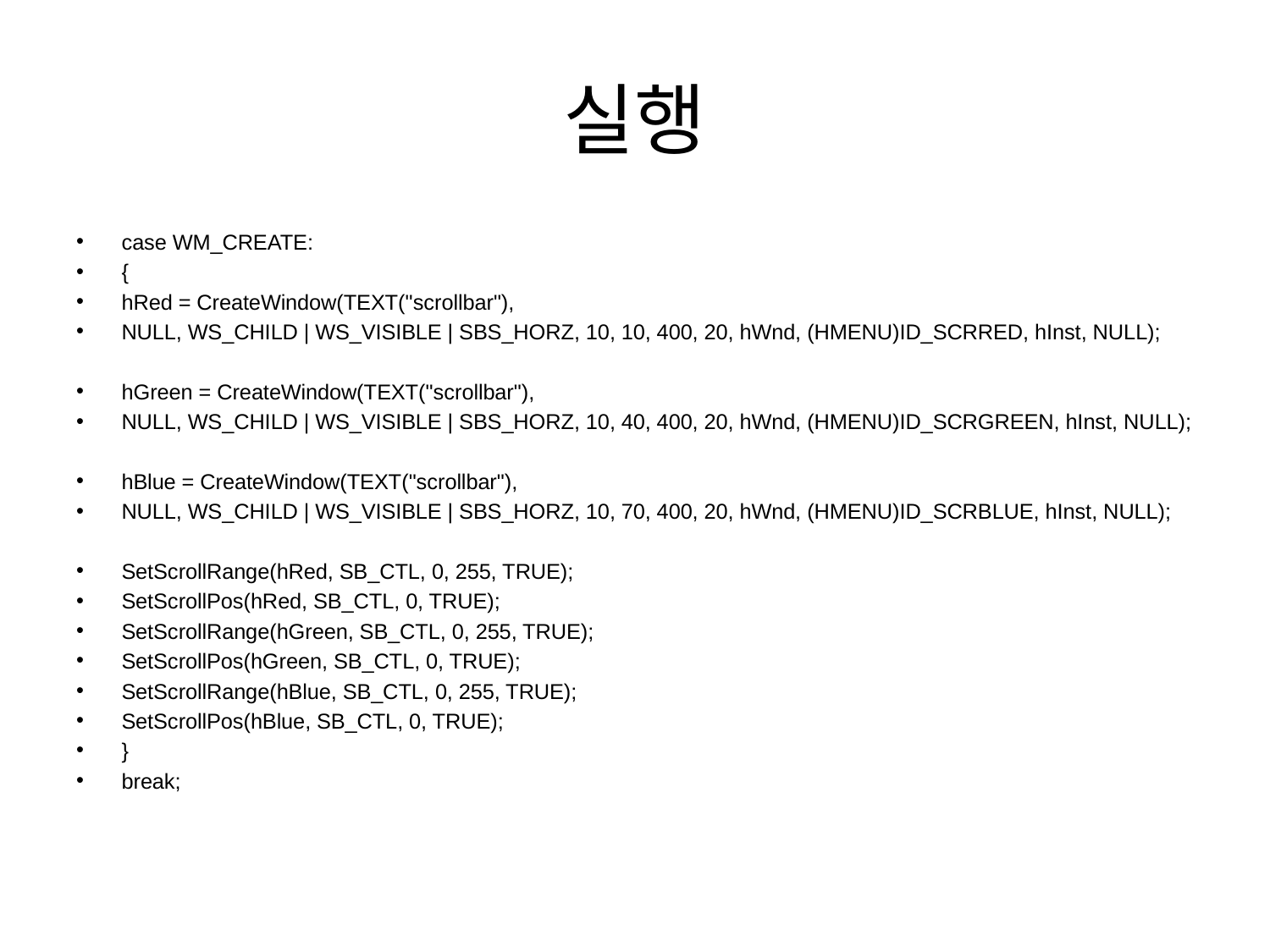

# 실행
case WM_CREATE:
{
hRed = CreateWindow(TEXT("scrollbar"),
NULL, WS_CHILD | WS_VISIBLE | SBS_HORZ, 10, 10, 400, 20, hWnd, (HMENU)ID_SCRRED, hInst, NULL);

hGreen = CreateWindow(TEXT("scrollbar"),
NULL, WS_CHILD | WS_VISIBLE | SBS_HORZ, 10, 40, 400, 20, hWnd, (HMENU)ID_SCRGREEN, hInst, NULL);

hBlue = CreateWindow(TEXT("scrollbar"),
NULL, WS_CHILD | WS_VISIBLE | SBS_HORZ, 10, 70, 400, 20, hWnd, (HMENU)ID_SCRBLUE, hInst, NULL);

SetScrollRange(hRed, SB_CTL, 0, 255, TRUE);
SetScrollPos(hRed, SB_CTL, 0, TRUE);
SetScrollRange(hGreen, SB_CTL, 0, 255, TRUE);
SetScrollPos(hGreen, SB_CTL, 0, TRUE);
SetScrollRange(hBlue, SB_CTL, 0, 255, TRUE);
SetScrollPos(hBlue, SB_CTL, 0, TRUE);
}
break;